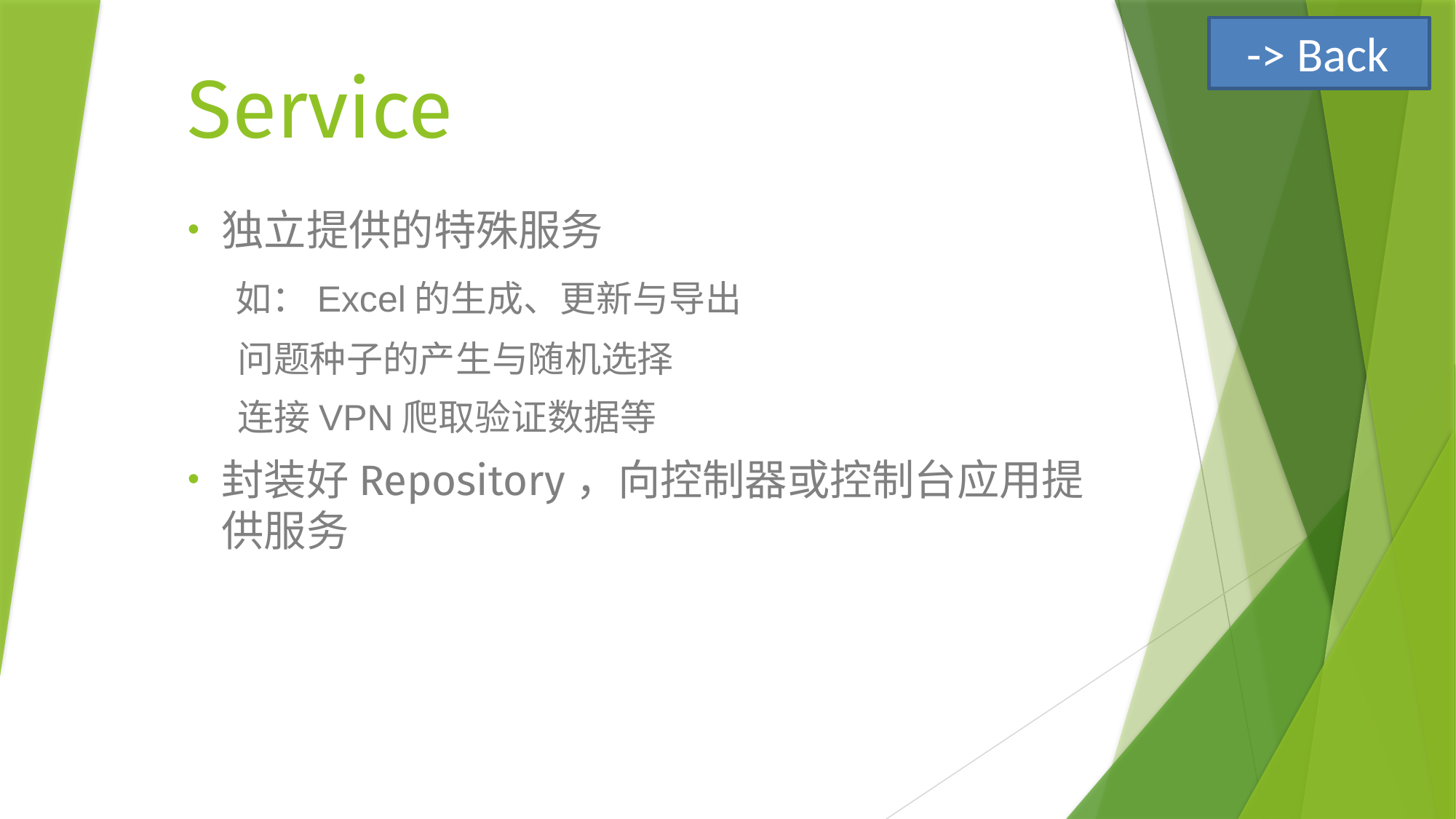

-> Back
# Service
独立提供的特殊服务
    如：Excel的生成、更新与导出
     问题种子的产生与随机选择
     连接VPN爬取验证数据等
封装好Repository，向控制器或控制台应用提供服务